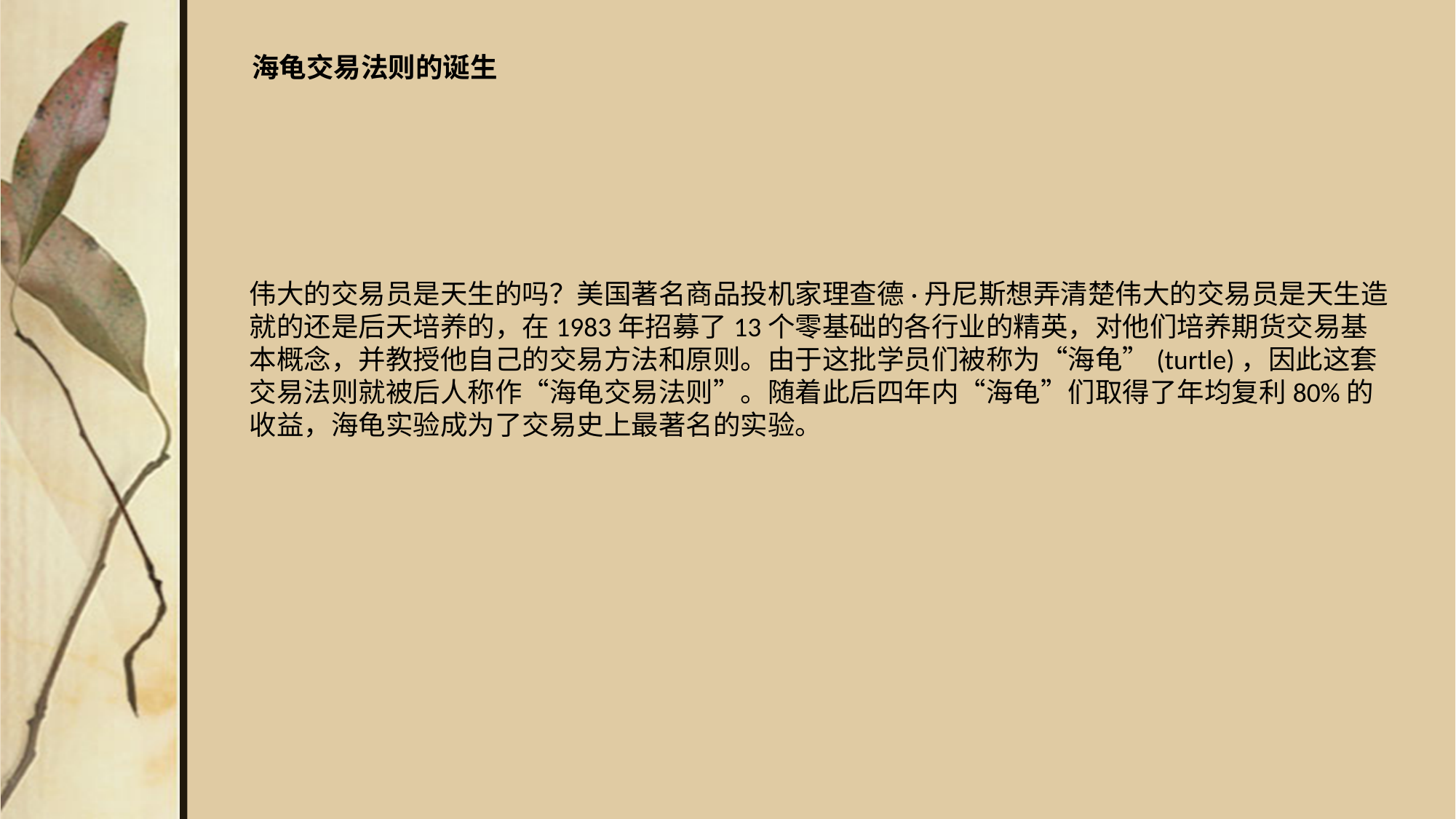

海龟交易法则的诞生
伟大的交易员是天生的吗？美国著名商品投机家理查德·丹尼斯想弄清楚伟大的交易员是天生造就的还是后天培养的，在1983年招募了13个零基础的各行业的精英，对他们培养期货交易基本概念，并教授他自己的交易方法和原则。由于这批学员们被称为“海龟”(turtle)，因此这套交易法则就被后人称作“海龟交易法则”。随着此后四年内“海龟”们取得了年均复利80%的收益，海龟实验成为了交易史上最著名的实验。